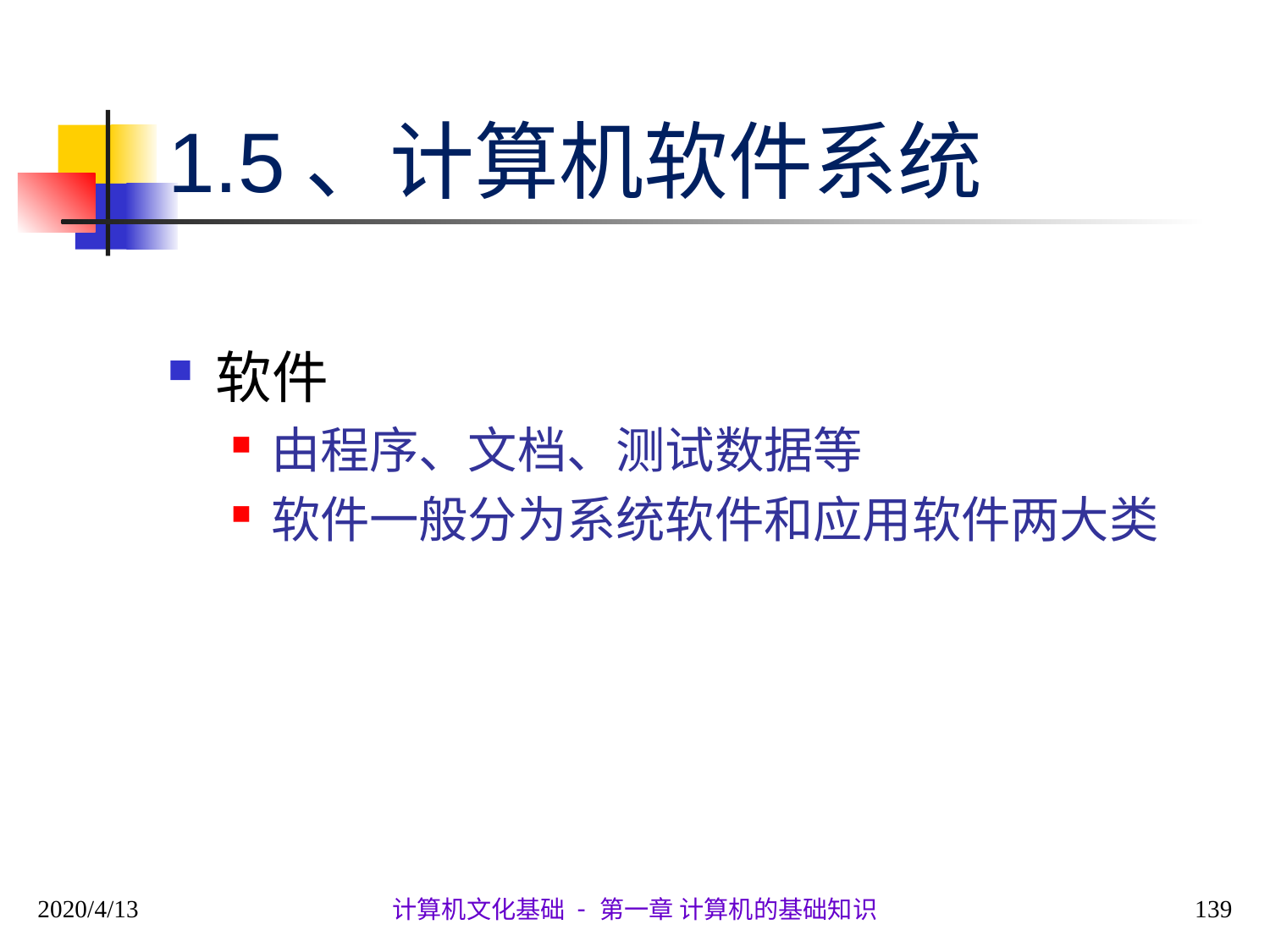

# 1.5、计算机软件系统

软件
由程序、文档、测试数据等
软件一般分为系统软件和应用软件两大类
2020/4/13
139
计算机文化基础 - 第一章 计算机的基础知识